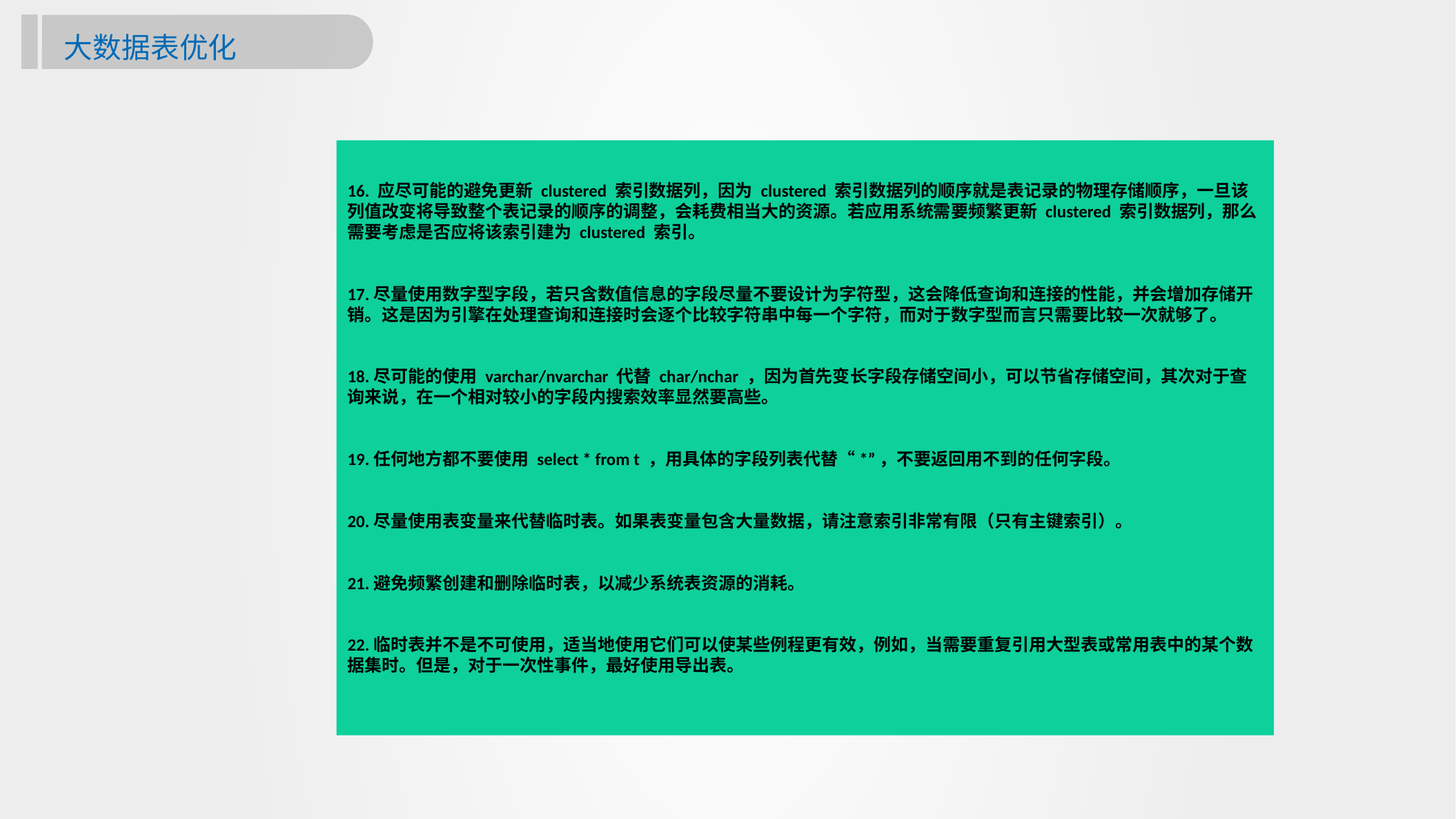

大数据表优化
16. 应尽可能的避免更新 clustered 索引数据列，因为 clustered 索引数据列的顺序就是表记录的物理存储顺序，一旦该列值改变将导致整个表记录的顺序的调整，会耗费相当大的资源。若应用系统需要频繁更新 clustered 索引数据列，那么需要考虑是否应将该索引建为 clustered 索引。

17.尽量使用数字型字段，若只含数值信息的字段尽量不要设计为字符型，这会降低查询和连接的性能，并会增加存储开销。这是因为引擎在处理查询和连接时会逐个比较字符串中每一个字符，而对于数字型而言只需要比较一次就够了。

18.尽可能的使用 varchar/nvarchar 代替 char/nchar ，因为首先变长字段存储空间小，可以节省存储空间，其次对于查询来说，在一个相对较小的字段内搜索效率显然要高些。

19.任何地方都不要使用 select * from t ，用具体的字段列表代替“*”，不要返回用不到的任何字段。

20.尽量使用表变量来代替临时表。如果表变量包含大量数据，请注意索引非常有限（只有主键索引）。

21.避免频繁创建和删除临时表，以减少系统表资源的消耗。

22.临时表并不是不可使用，适当地使用它们可以使某些例程更有效，例如，当需要重复引用大型表或常用表中的某个数据集时。但是，对于一次性事件，最好使用导出表。